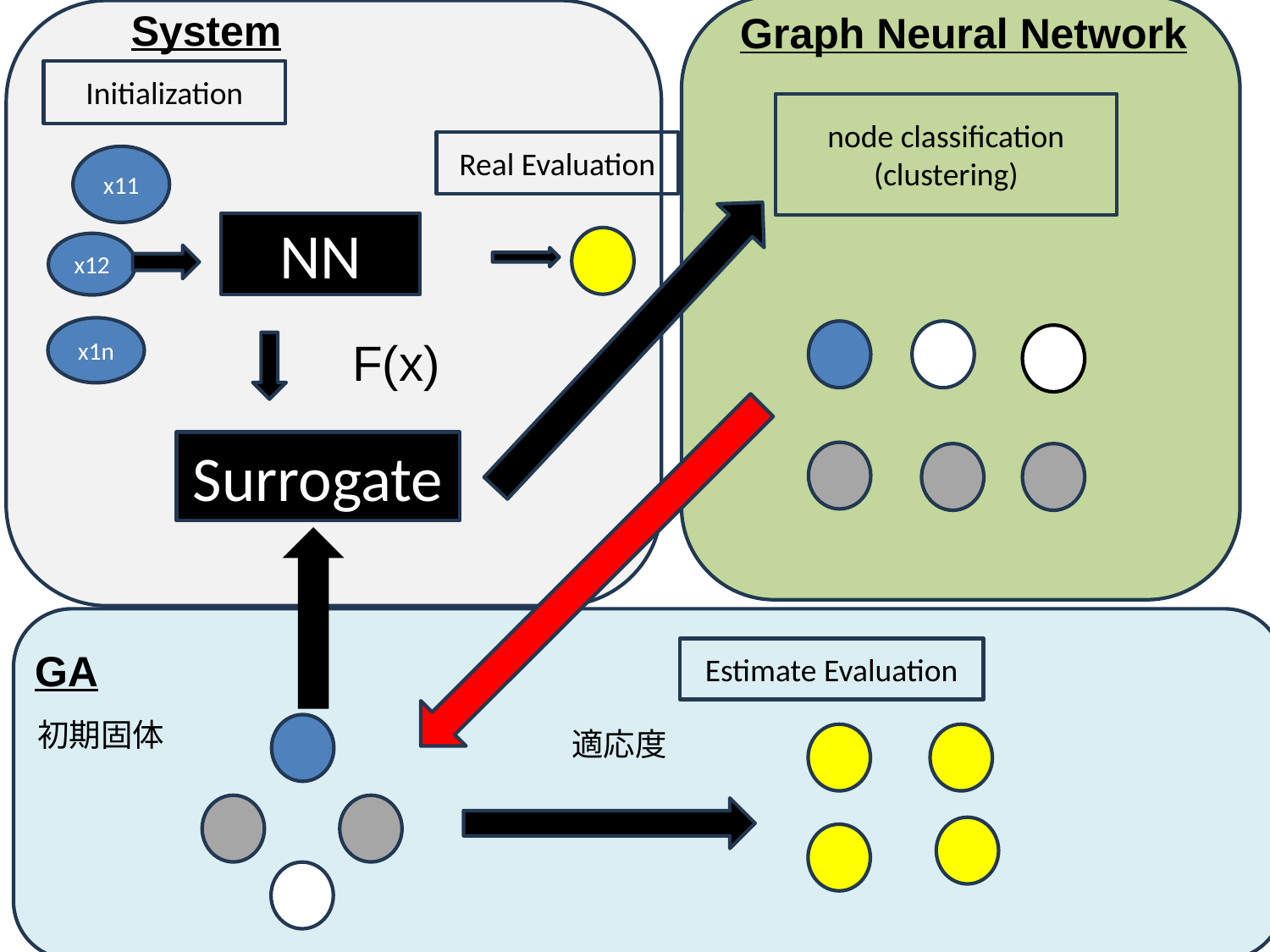

System
Graph Neural Network

Initialization
node classification
(clustering)
Real Evaluation
x11

NN

x12
x1n

F(x)

Surrogate

初期固体
GA
Estimate Evaluation

適応度

初期固体

適応度

8